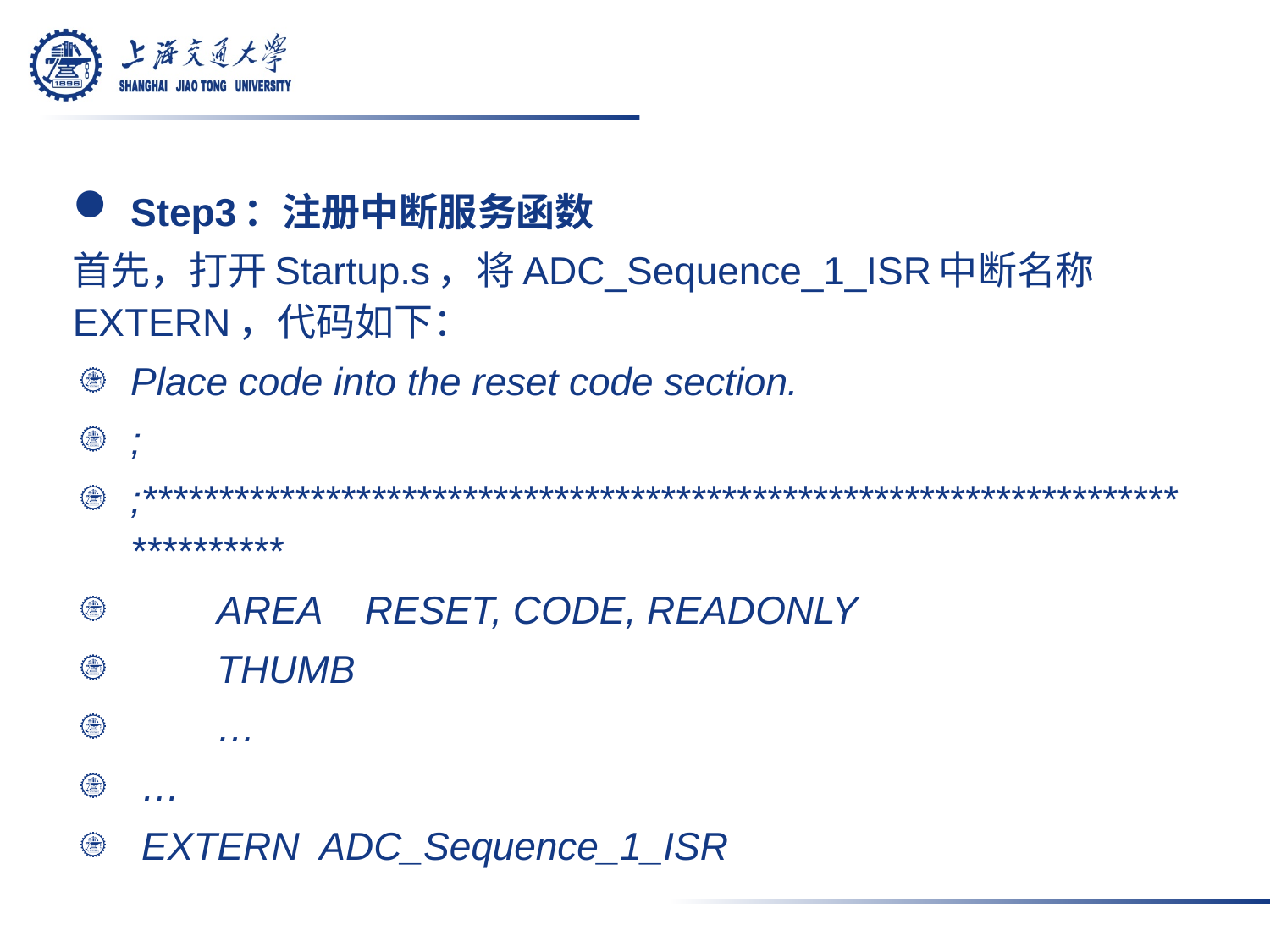

#
Step3：注册中断服务函数
首先，打开Startup.s，将ADC_Sequence_1_ISR中断名称EXTERN，代码如下：
Place code into the reset code section.
;
;******************************************************************************
        AREA    RESET, CODE, READONLY
        THUMB
        …
		 …
		 EXTERN  ADC_Sequence_1_ISR